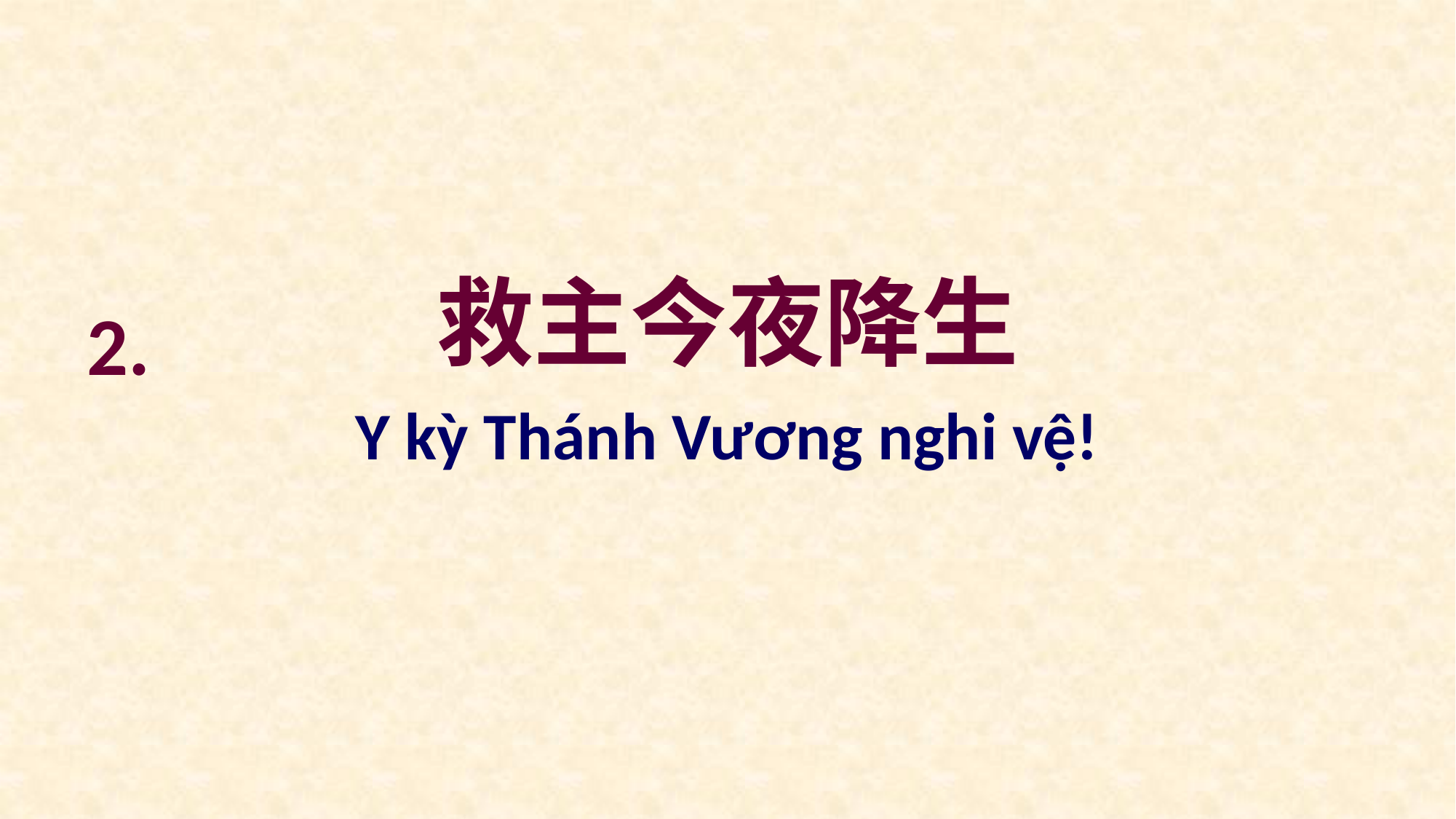

救主今夜降生
2.
Y kỳ Thánh Vương nghi vệ!